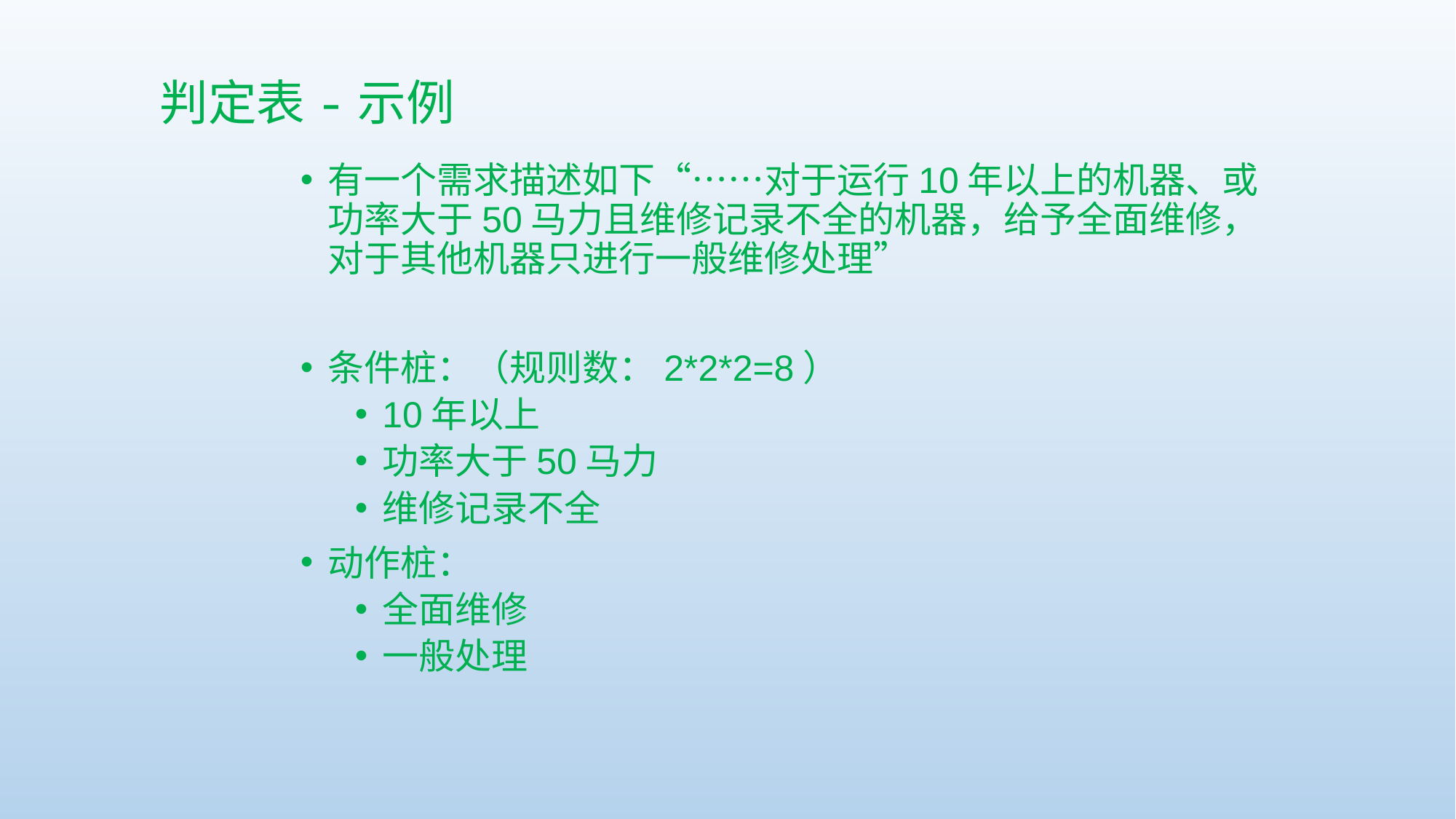

# 判定表-示例
有一个需求描述如下“……对于运行10年以上的机器、或功率大于50马力且维修记录不全的机器，给予全面维修，对于其他机器只进行一般维修处理”

条件桩：（规则数：2*2*2=8）
10年以上
功率大于50马力
维修记录不全
动作桩：
全面维修
一般处理